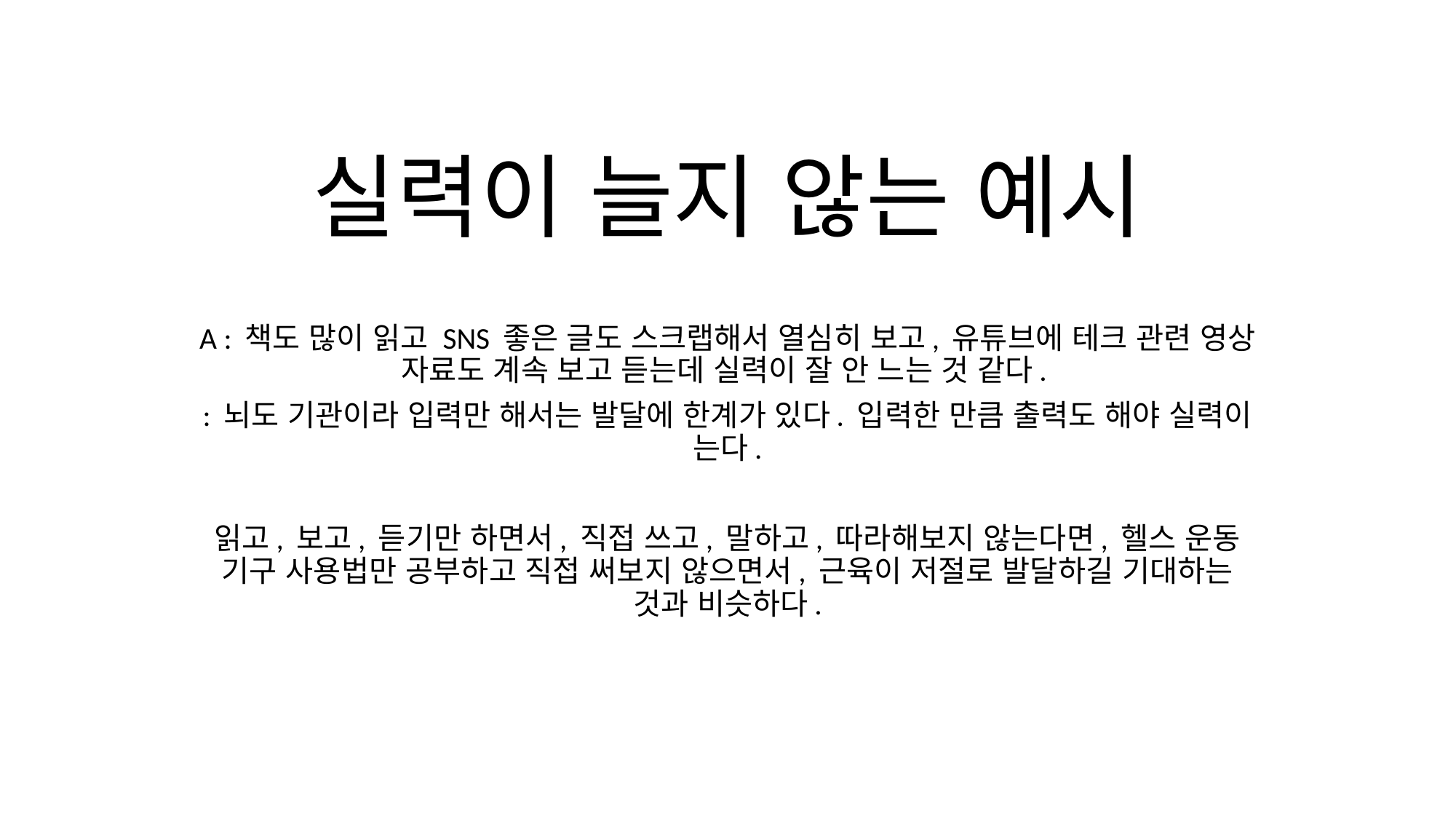

# 실력이 늘지 않는 예시
A : 책도 많이 읽고 SNS 좋은 글도 스크랩해서 열심히 보고, 유튜브에 테크 관련 영상 자료도 계속 보고 듣는데 실력이 잘 안 느는 것 같다.
: 뇌도 기관이라 입력만 해서는 발달에 한계가 있다. 입력한 만큼 출력도 해야 실력이 는다.

읽고, 보고, 듣기만 하면서, 직접 쓰고, 말하고, 따라해보지 않는다면, 헬스 운동 기구 사용법만 공부하고 직접 써보지 않으면서, 근육이 저절로 발달하길 기대하는 것과 비슷하다.